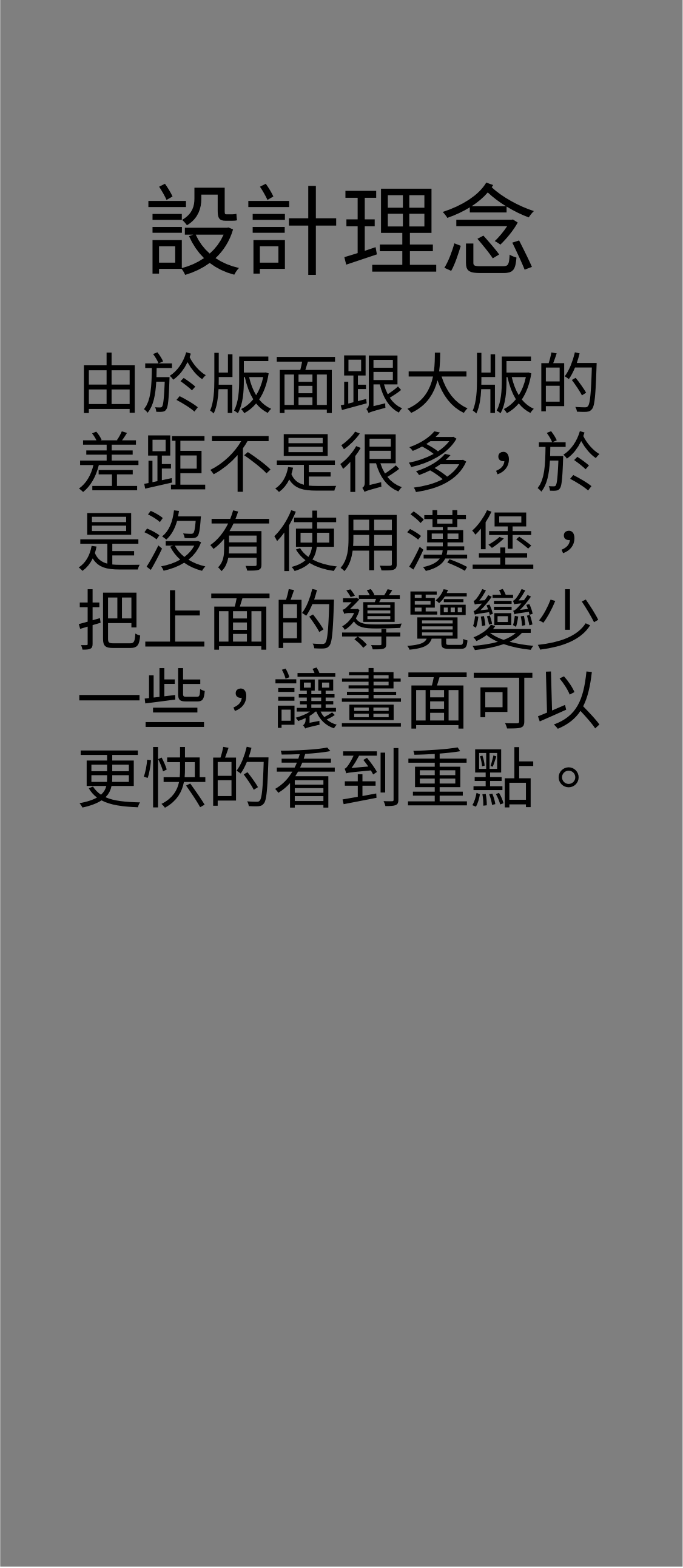

# 設計理念
由於版面跟大版的差距不是很多，於是沒有使用漢堡，把上面的導覽變少一些，讓畫面可以更快的看到重點。